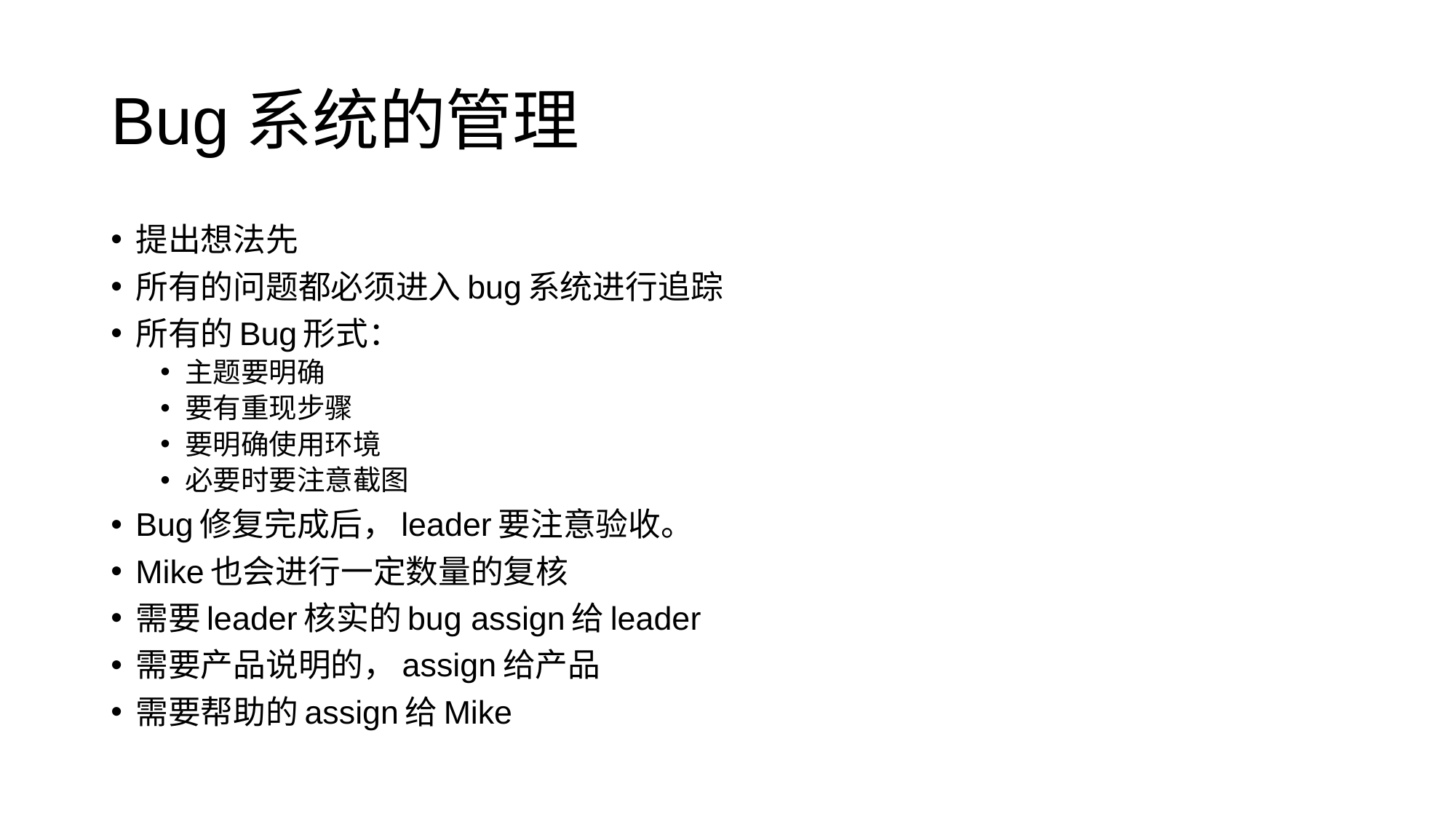

# Bug系统的管理
提出想法先
所有的问题都必须进入bug系统进行追踪
所有的Bug形式：
主题要明确
要有重现步骤
要明确使用环境
必要时要注意截图
Bug修复完成后，leader要注意验收。
Mike也会进行一定数量的复核
需要leader核实的bug assign给leader
需要产品说明的，assign给产品
需要帮助的assign给Mike